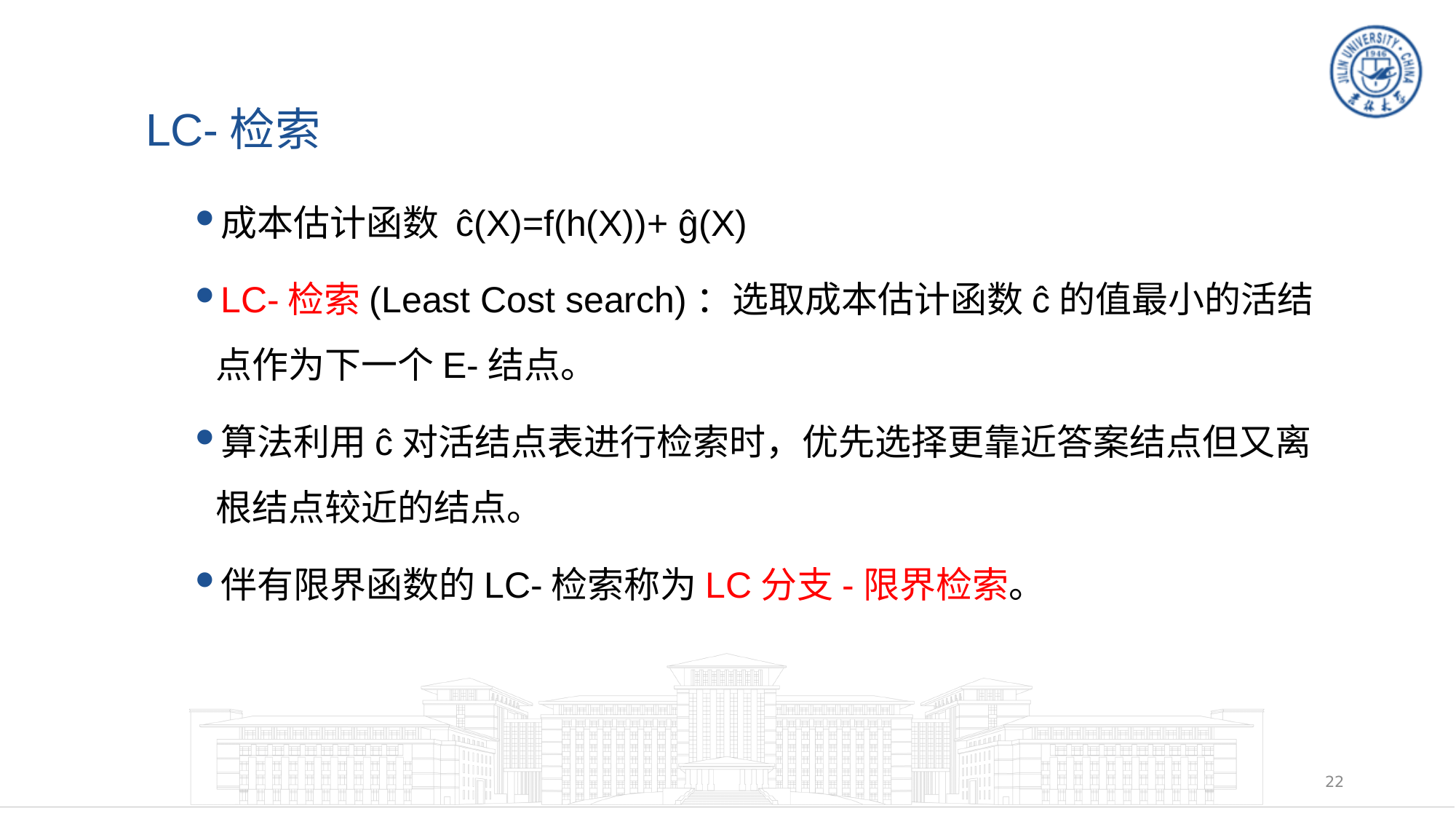

# LC-检索
成本估计函数 ĉ(X)=f(h(X))+ ĝ(X)
LC-检索(Least Cost search)：选取成本估计函数ĉ的值最小的活结点作为下一个E-结点。
算法利用ĉ对活结点表进行检索时，优先选择更靠近答案结点但又离根结点较近的结点。
伴有限界函数的LC-检索称为LC分支-限界检索。

22